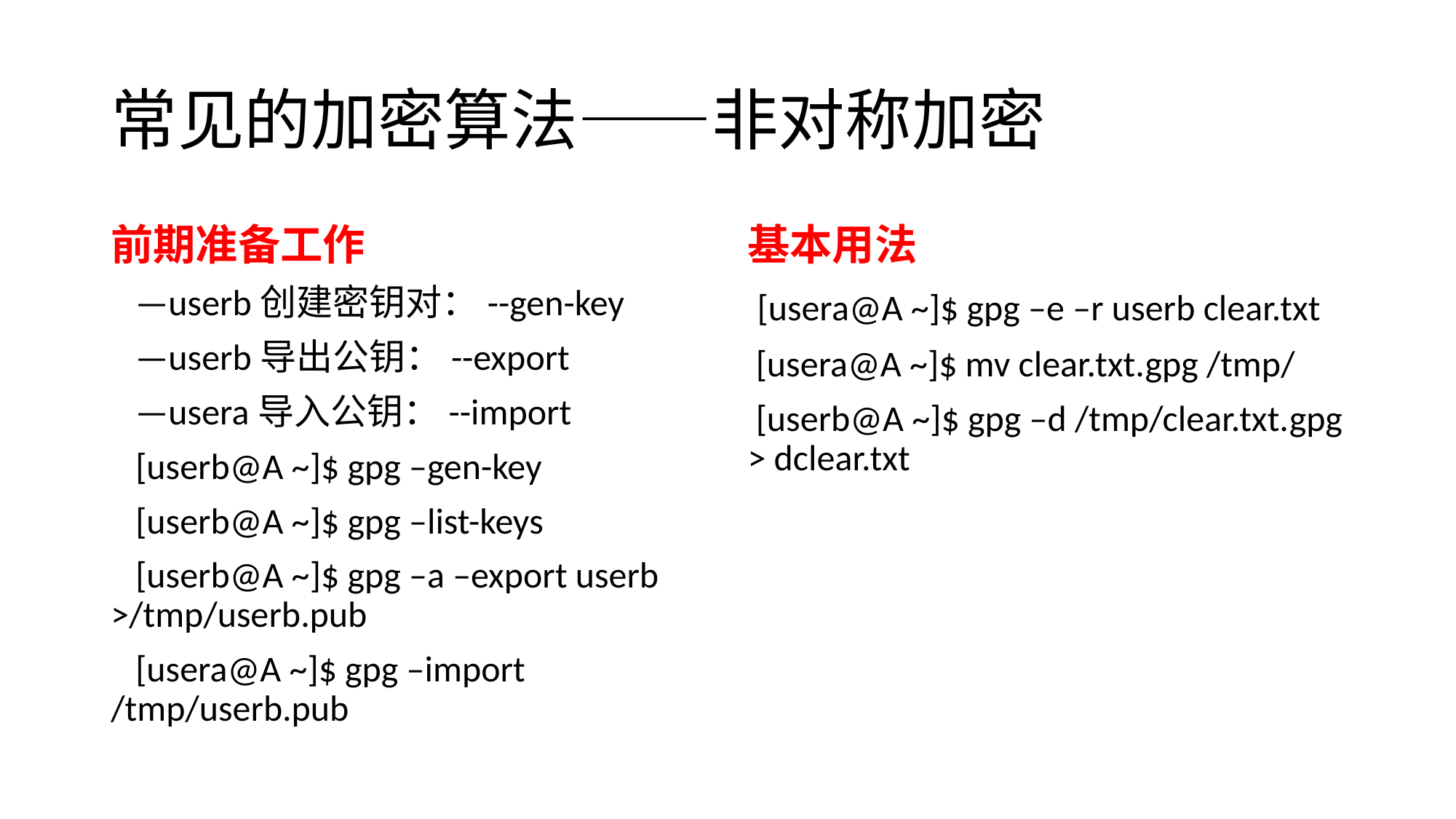

# 常见的加密算法——非对称加密
前期准备工作
   —userb创建密钥对：--gen-key
   —userb导出公钥：--export
   —usera导入公钥：--import
   [userb@A ~]$ gpg –gen-key
   [userb@A ~]$ gpg –list-keys
   [userb@A ~]$ gpg –a –export userb >/tmp/userb.pub
   [usera@A ~]$ gpg –import /tmp/userb.pub
基本用法
 [usera@A ~]$ gpg –e –r userb clear.txt
 [usera@A ~]$ mv clear.txt.gpg /tmp/
 [userb@A ~]$ gpg –d /tmp/clear.txt.gpg > dclear.txt